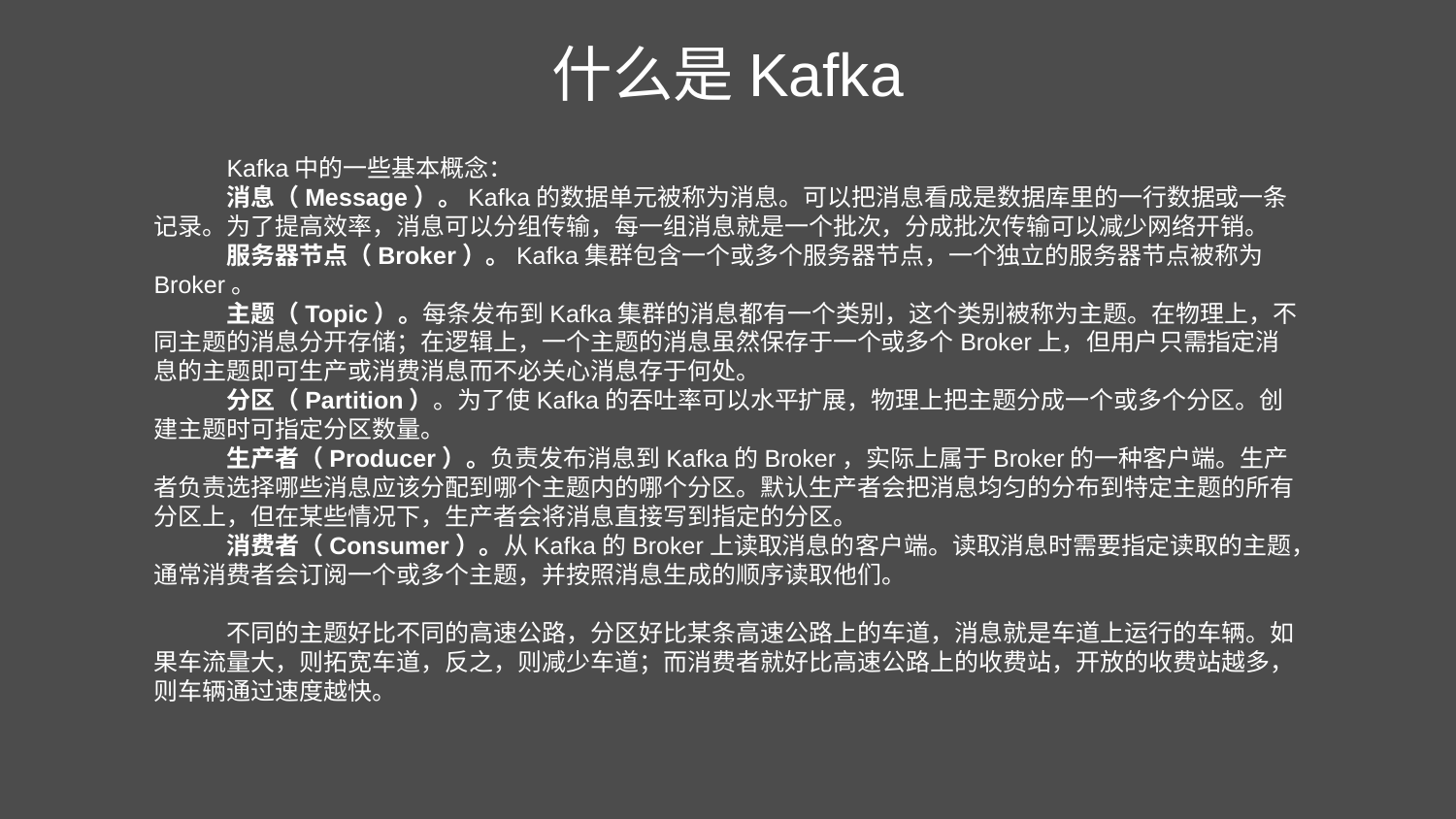

什么是Kafka

Kafka中的一些基本概念：
消息（Message）。Kafka的数据单元被称为消息。可以把消息看成是数据库里的一行数据或一条记录。为了提高效率，消息可以分组传输，每一组消息就是一个批次，分成批次传输可以减少网络开销。
服务器节点（Broker）。Kafka集群包含一个或多个服务器节点，一个独立的服务器节点被称为Broker。
主题（Topic）。每条发布到Kafka集群的消息都有一个类别，这个类别被称为主题。在物理上，不同主题的消息分开存储；在逻辑上，一个主题的消息虽然保存于一个或多个Broker上，但用户只需指定消息的主题即可生产或消费消息而不必关心消息存于何处。
分区（Partition）。为了使Kafka的吞吐率可以水平扩展，物理上把主题分成一个或多个分区。创建主题时可指定分区数量。
生产者（Producer）。负责发布消息到Kafka的Broker，实际上属于Broker的一种客户端。生产者负责选择哪些消息应该分配到哪个主题内的哪个分区。默认生产者会把消息均匀的分布到特定主题的所有分区上，但在某些情况下，生产者会将消息直接写到指定的分区。
消费者（Consumer）。从Kafka的Broker上读取消息的客户端。读取消息时需要指定读取的主题，通常消费者会订阅一个或多个主题，并按照消息生成的顺序读取他们。

不同的主题好比不同的高速公路，分区好比某条高速公路上的车道，消息就是车道上运行的车辆。如果车流量大，则拓宽车道，反之，则减少车道；而消费者就好比高速公路上的收费站，开放的收费站越多，则车辆通过速度越快。